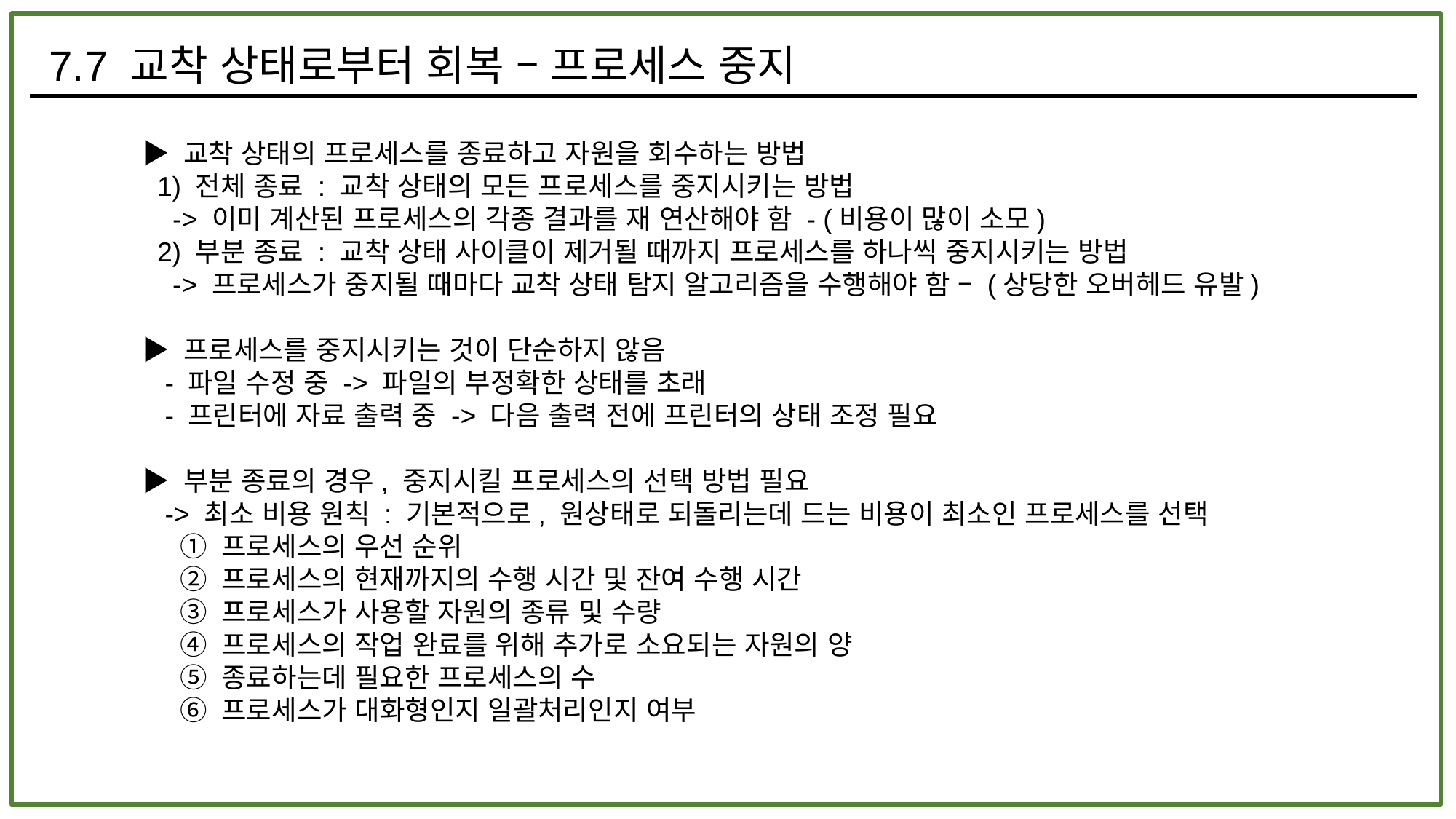

7.7 교착 상태로부터 회복 – 프로세스 중지
  ▶ 교착 상태의 프로세스를 종료하고 자원을 회수하는 방법
    1) 전체 종료 : 교착 상태의 모든 프로세스를 중지시키는 방법
      -> 이미 계산된 프로세스의 각종 결과를 재 연산해야 함 - (비용이 많이 소모)
    2) 부분 종료 : 교착 상태 사이클이 제거될 때까지 프로세스를 하나씩 중지시키는 방법
      -> 프로세스가 중지될 때마다 교착 상태 탐지 알고리즘을 수행해야 함 – (상당한 오버헤드 유발)

  ▶ 프로세스를 중지시키는 것이 단순하지 않음
     - 파일 수정 중 -> 파일의 부정확한 상태를 초래
     - 프린터에 자료 출력 중 -> 다음 출력 전에 프린터의 상태 조정 필요

  ▶ 부분 종료의 경우, 중지시킬 프로세스의 선택 방법 필요
     -> 최소 비용 원칙 : 기본적으로, 원상태로 되돌리는데 드는 비용이 최소인 프로세스를 선택
       ① 프로세스의 우선 순위
       ② 프로세스의 현재까지의 수행 시간 및 잔여 수행 시간
       ③ 프로세스가 사용할 자원의 종류 및 수량
       ④ 프로세스의 작업 완료를 위해 추가로 소요되는 자원의 양
       ⑤ 종료하는데 필요한 프로세스의 수
       ⑥ 프로세스가 대화형인지 일괄처리인지 여부